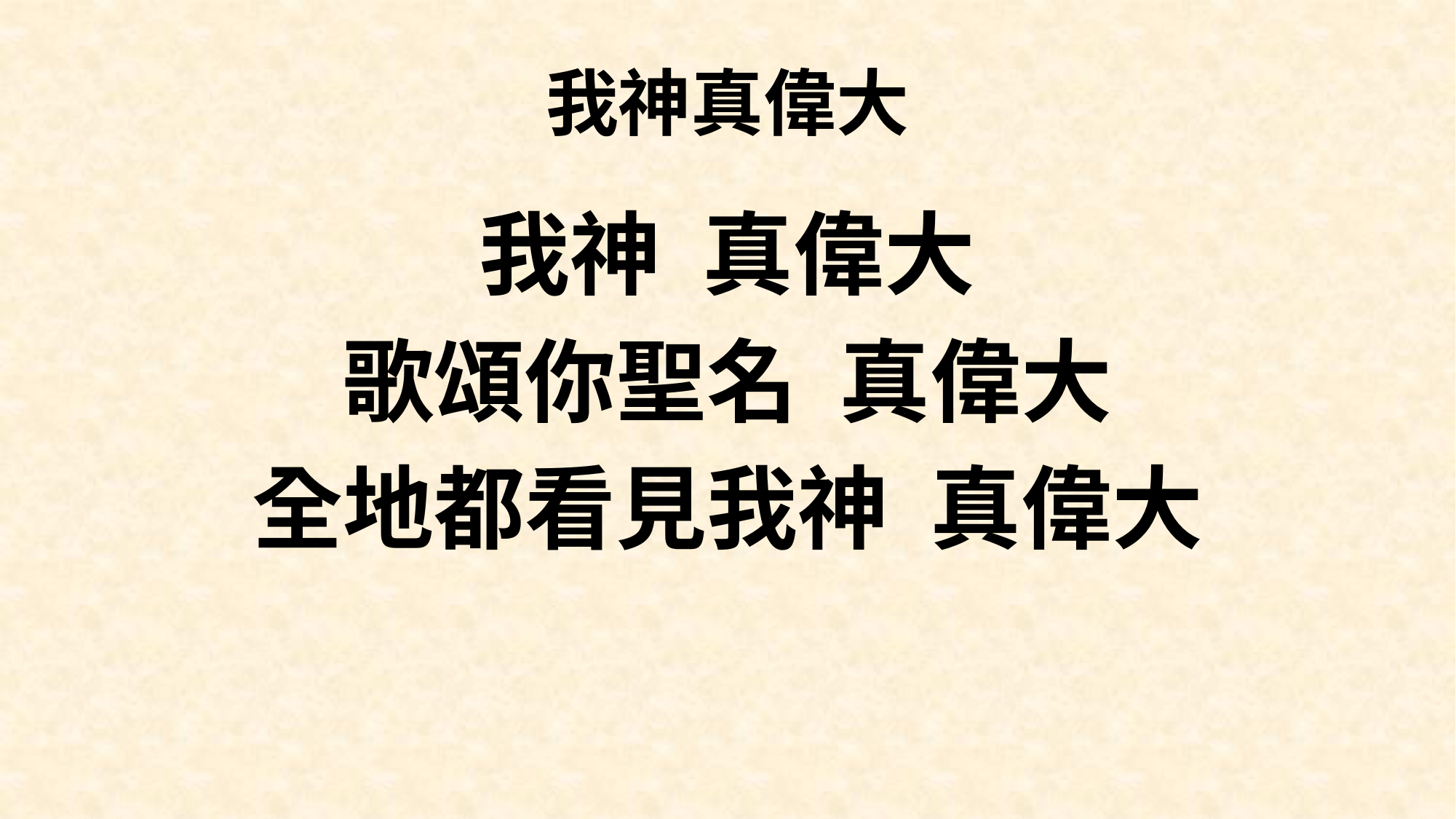

# 我神真偉大
我神  真偉大
歌頌你聖名  真偉大
全地都看見我神  真偉大